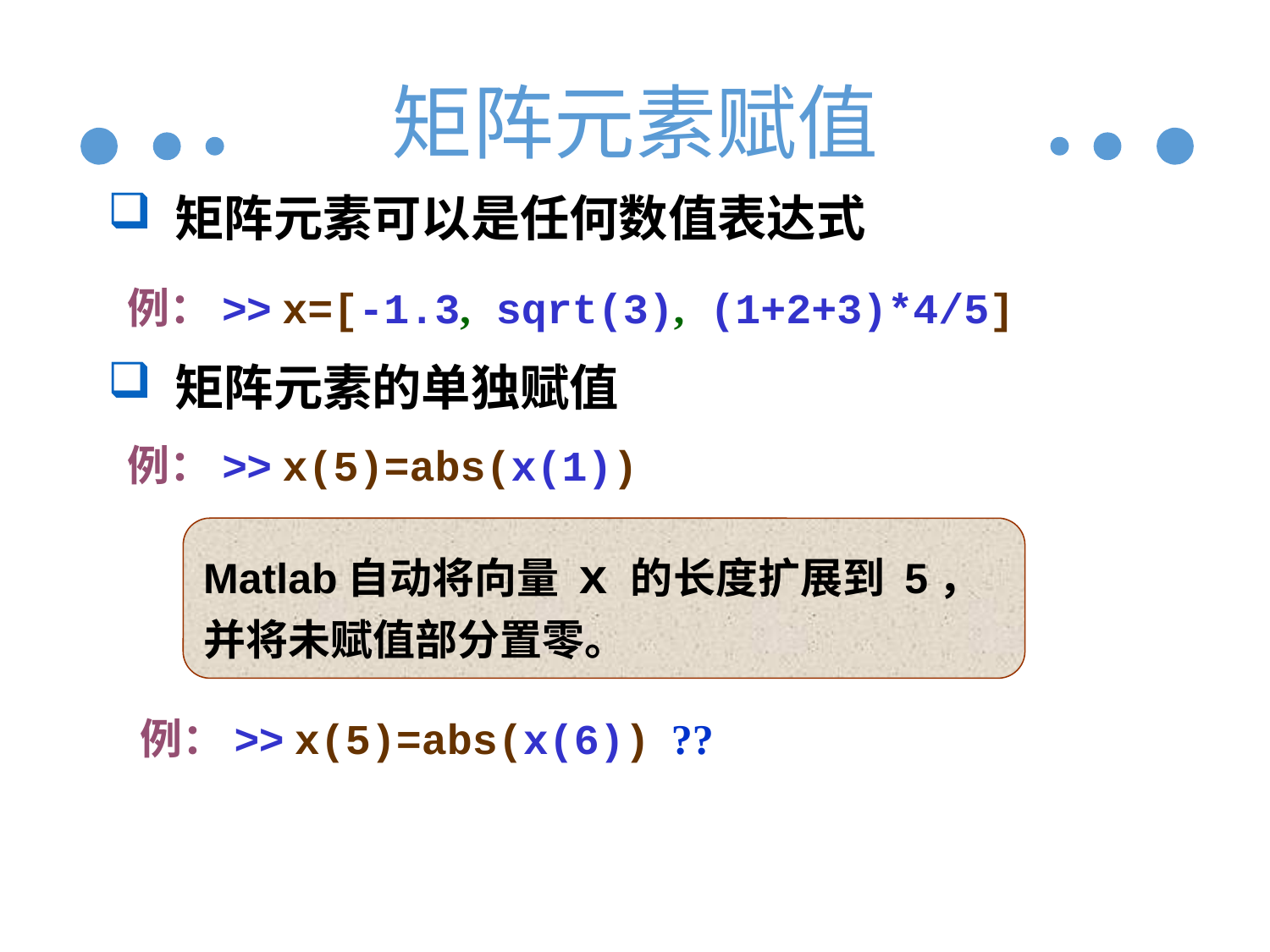

# 矩阵元素赋值
 矩阵元素可以是任何数值表达式
例：>> x=[-1.3, sqrt(3), (1+2+3)*4/5]
 矩阵元素的单独赋值
例：>> x(5)=abs(x(1))
Matlab自动将向量 x 的长度扩展到 5，
并将未赋值部分置零。
例：>> x(5)=abs(x(6))  ??
11